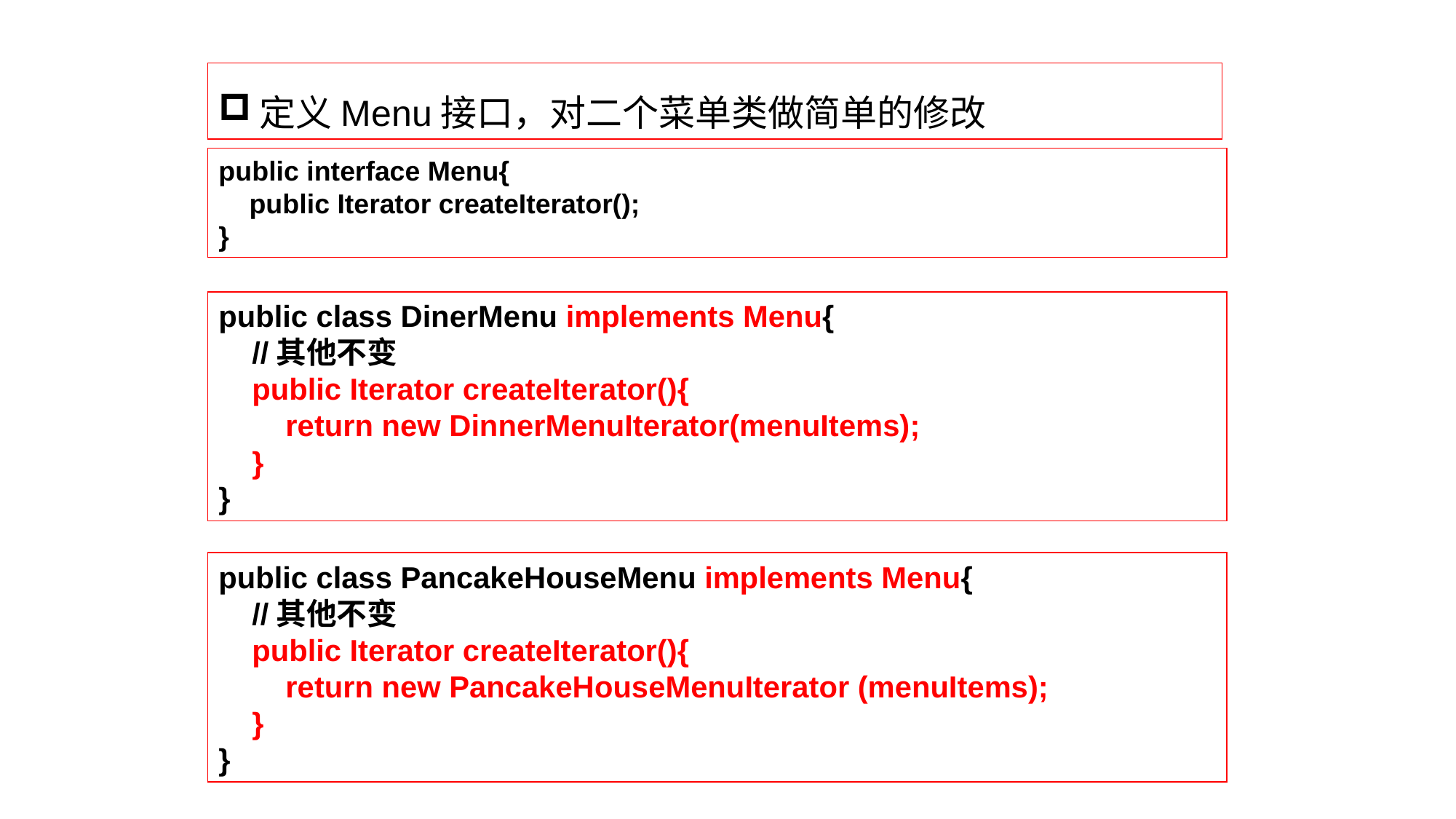

定义Menu接口，对二个菜单类做简单的修改
public interface Menu{
    public Iterator createIterator();
}
public class DinerMenu implements Menu{
    //其他不变
    public Iterator createIterator(){
        return new DinnerMenuIterator(menuItems);
    }
}
public class PancakeHouseMenu implements Menu{
    //其他不变
    public Iterator createIterator(){
        return new PancakeHouseMenuIterator (menuItems);
    }
}
195